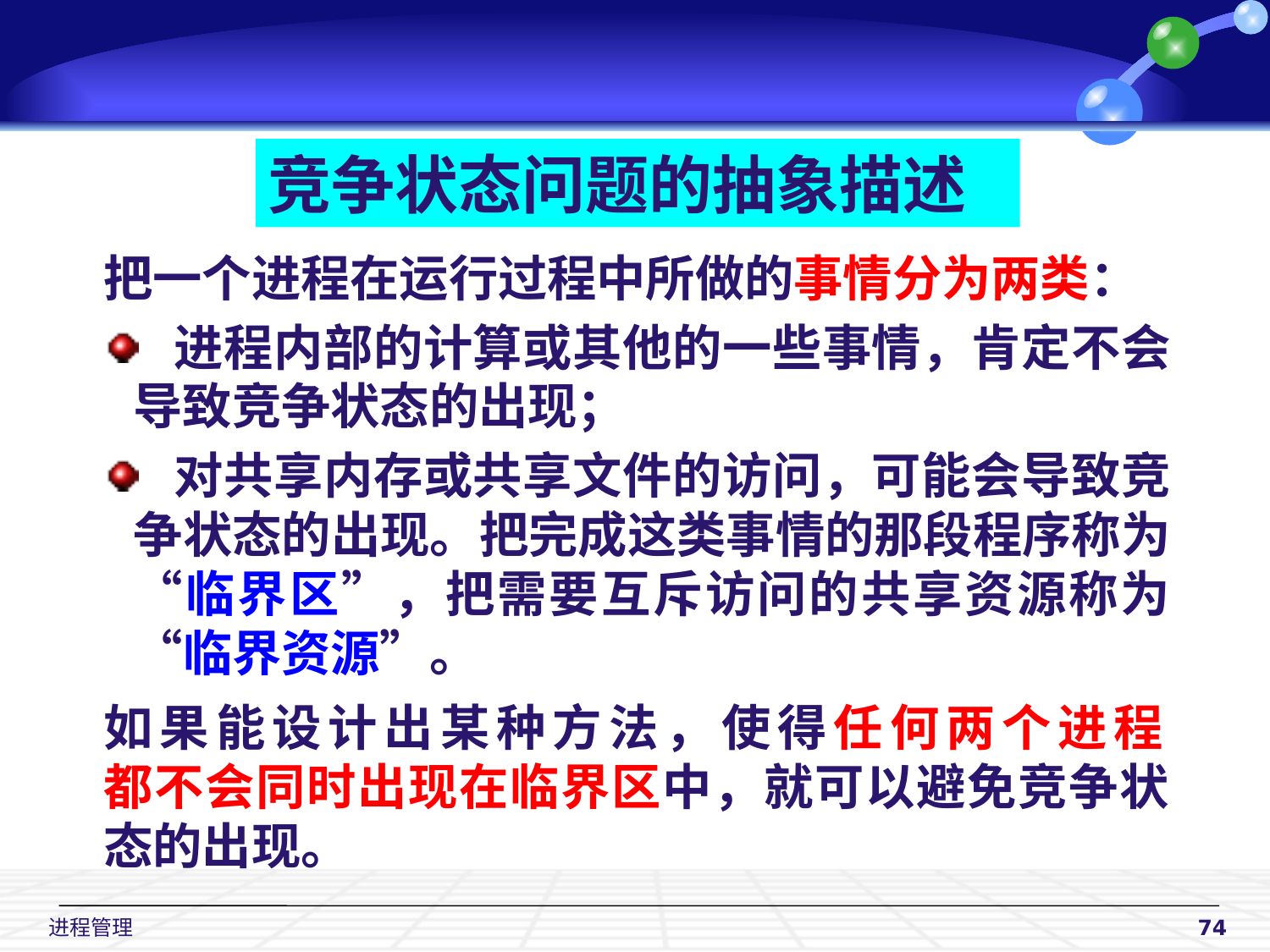

竞争状态问题的抽象描述
把一个进程在运行过程中所做的事情分为两类：
  进程内部的计算或其他的一些事情，肯定不会导致竞争状态的出现；
  对共享内存或共享文件的访问，可能会导致竞争状态的出现。把完成这类事情的那段程序称为“临界区”，把需要互斥访问的共享资源称为“临界资源”。
如果能设计出某种方法，使得任何两个进程
都不会同时出现在临界区中，就可以避免竞争状
态的出现。
   进程管理
74